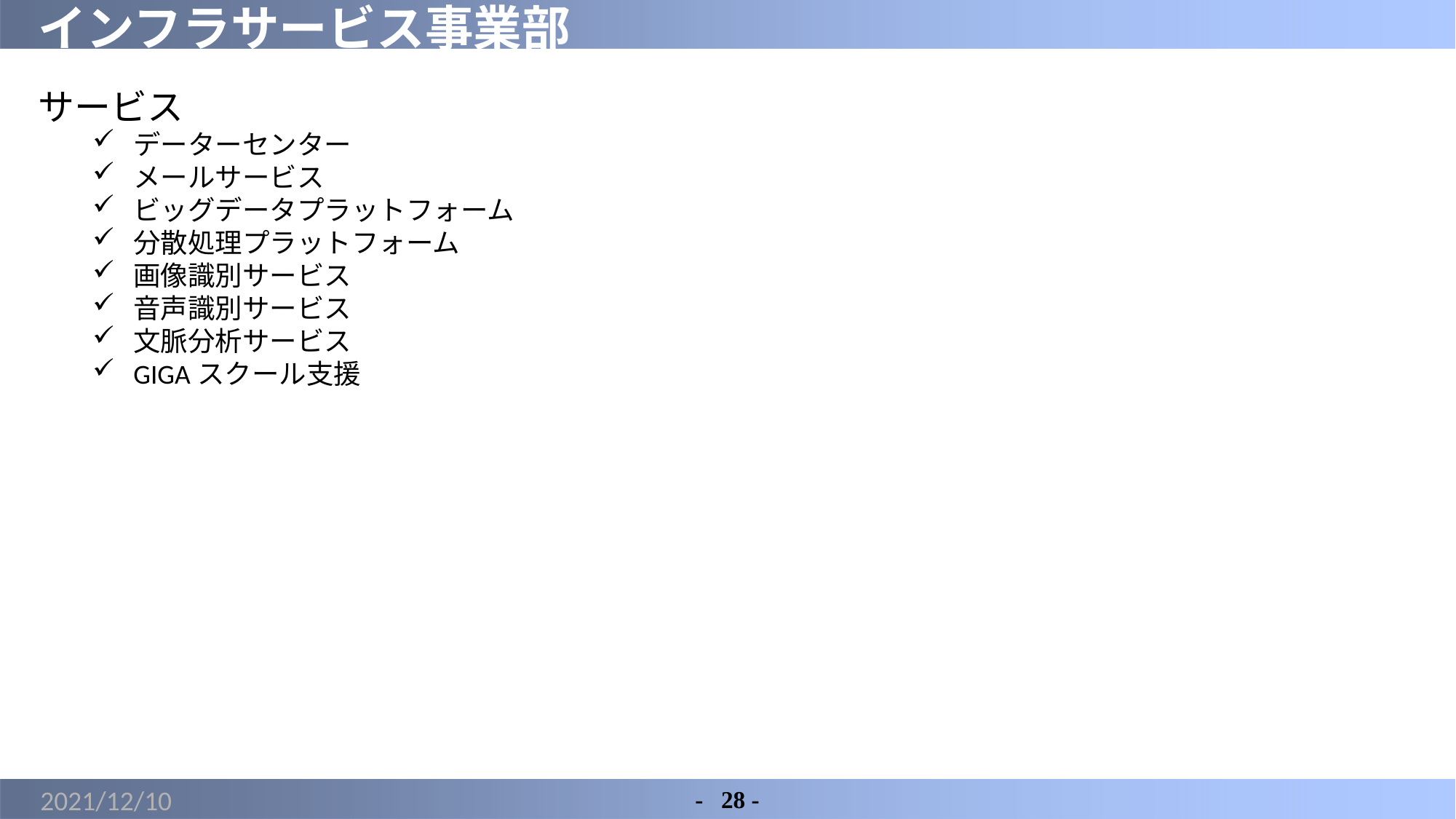

# インフラサービス事業部
サービス
データーセンター
メールサービス
ビッグデータプラットフォーム
分散処理プラットフォーム
画像識別サービス
音声識別サービス
文脈分析サービス
GIGAスクール支援

2021/12/10
-	28 -